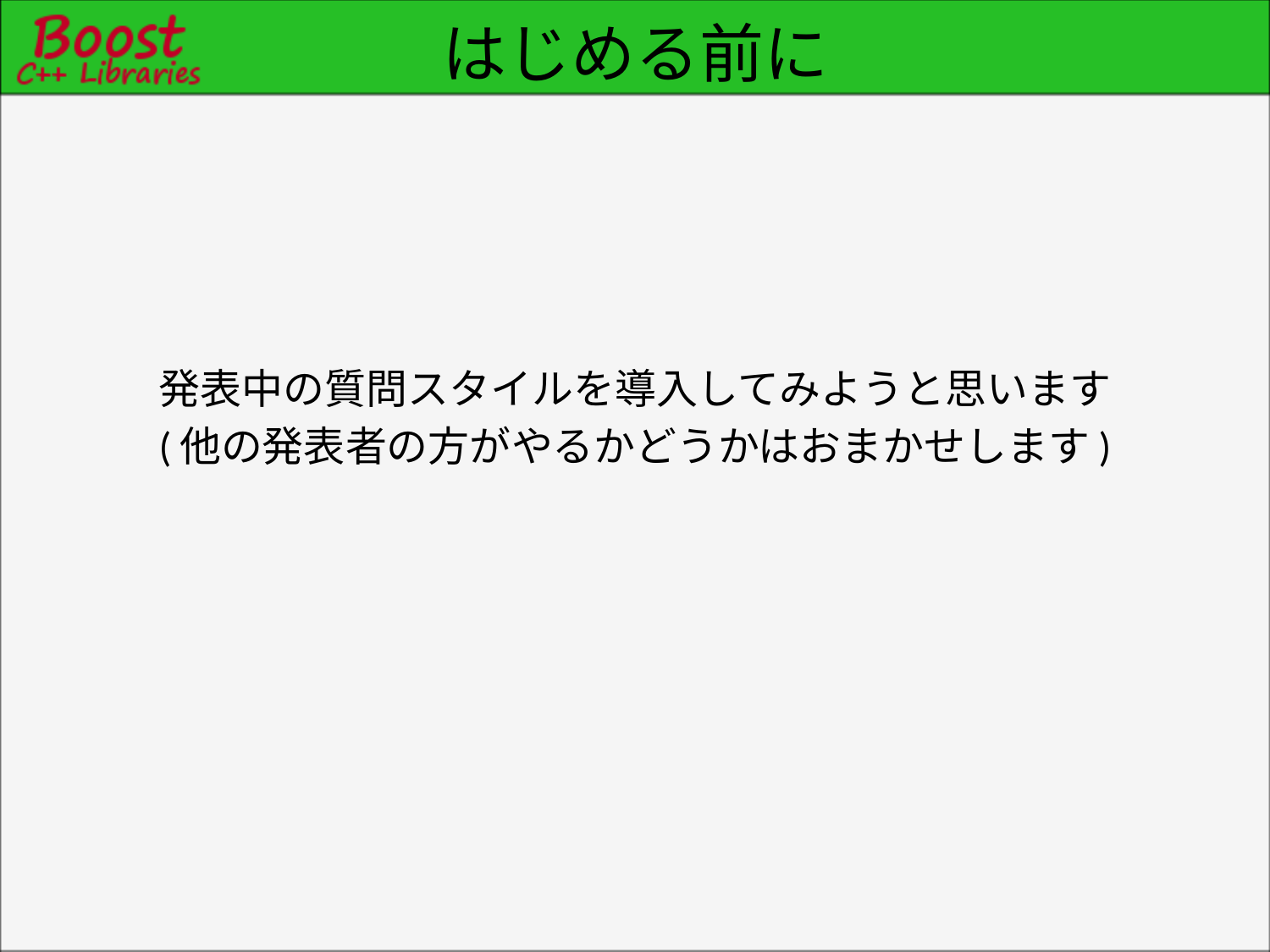

# はじめる前に
発表中の質問スタイルを導入してみようと思います
(他の発表者の方がやるかどうかはおまかせします)